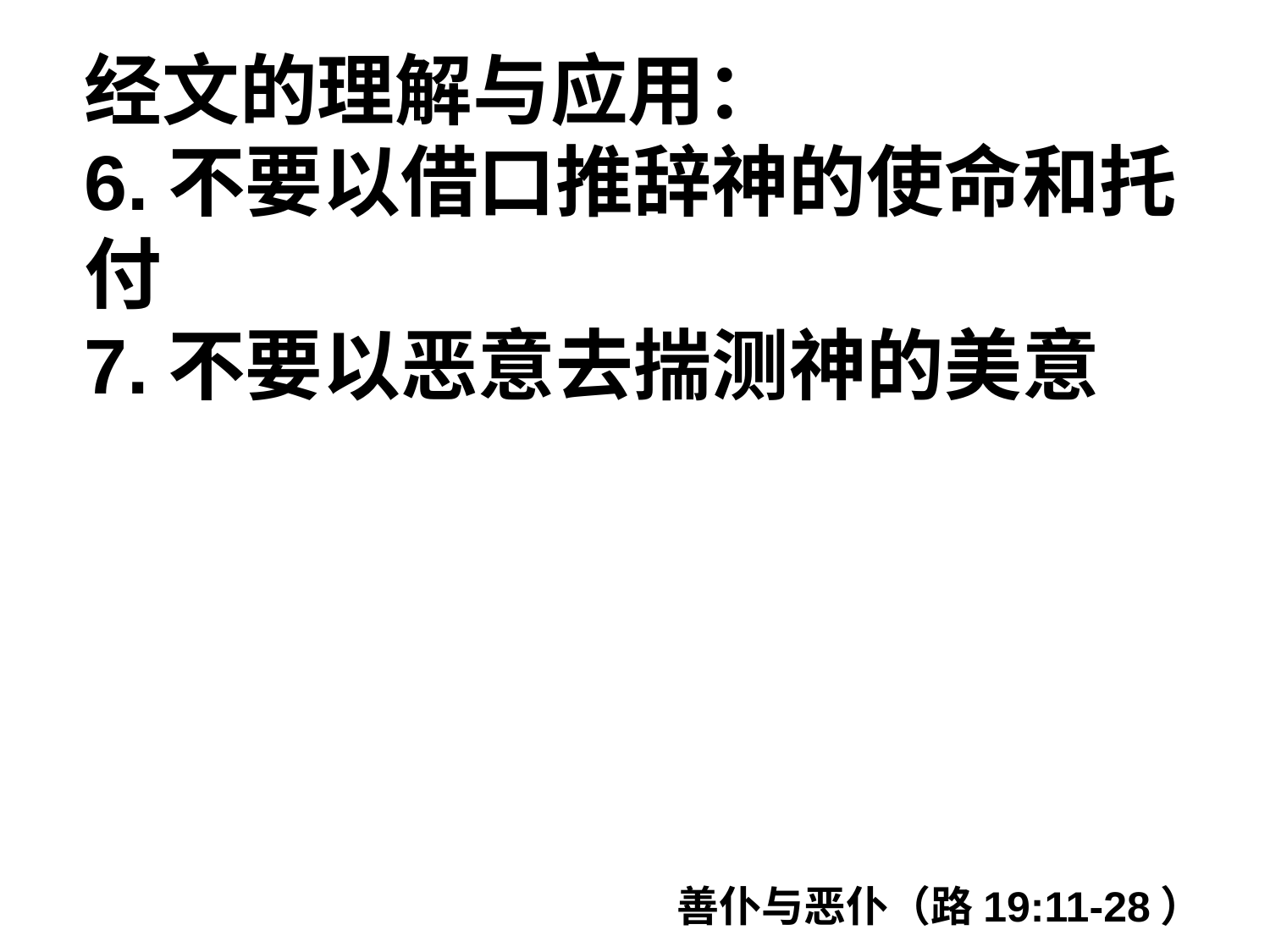

经文的理解与应用：
6.不要以借口推辞神的使命和托付
7.不要以恶意去揣测神的美意
善仆与恶仆（路19:11-28）